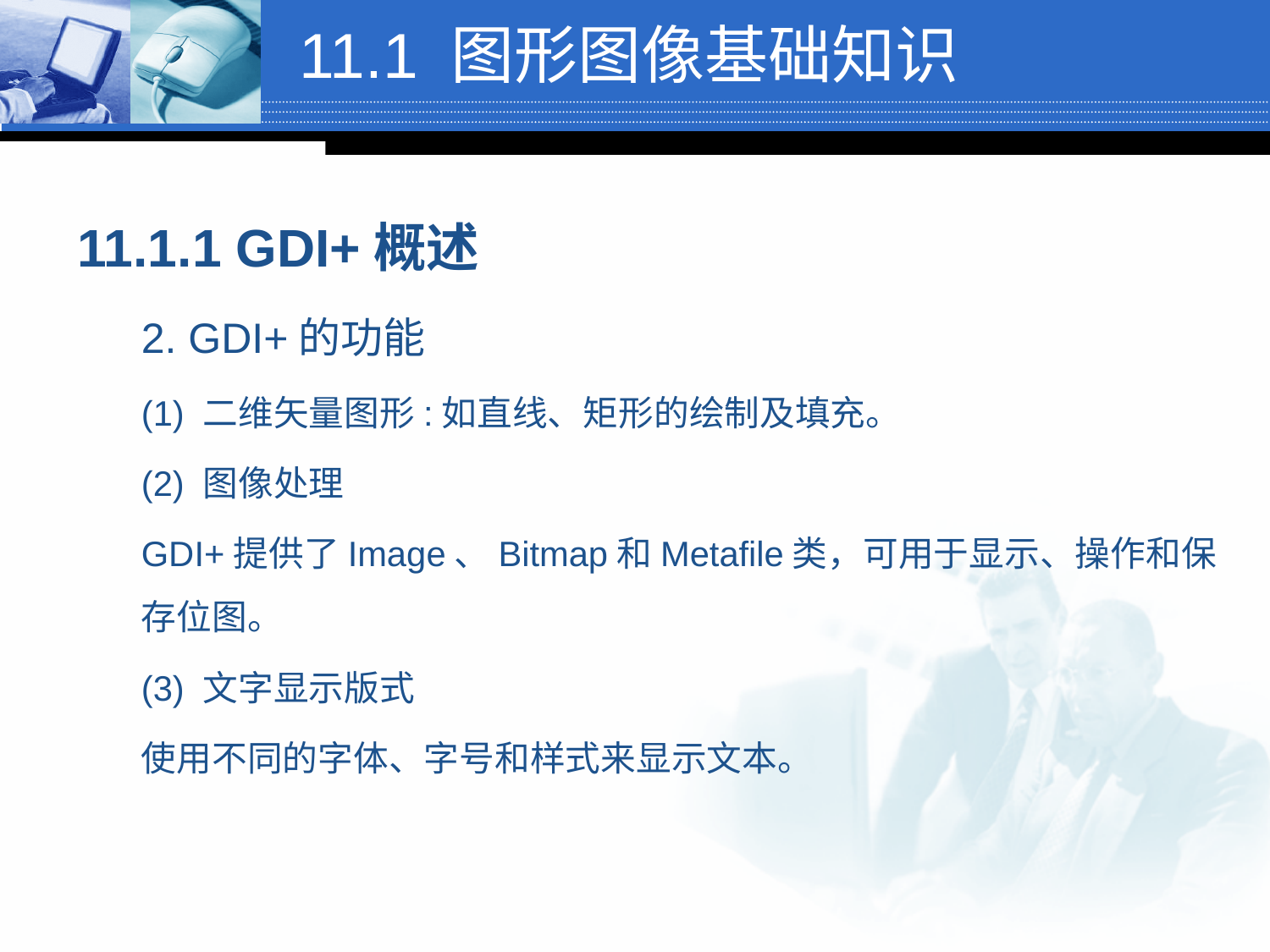

# 11.1 图形图像基础知识
11.1.1 GDI+概述
2. GDI+的功能
(1) 二维矢量图形:如直线、矩形的绘制及填充。
(2) 图像处理
GDI+提供了Image、Bitmap和Metafile类，可用于显示、操作和保存位图。
(3) 文字显示版式
使用不同的字体、字号和样式来显示文本。